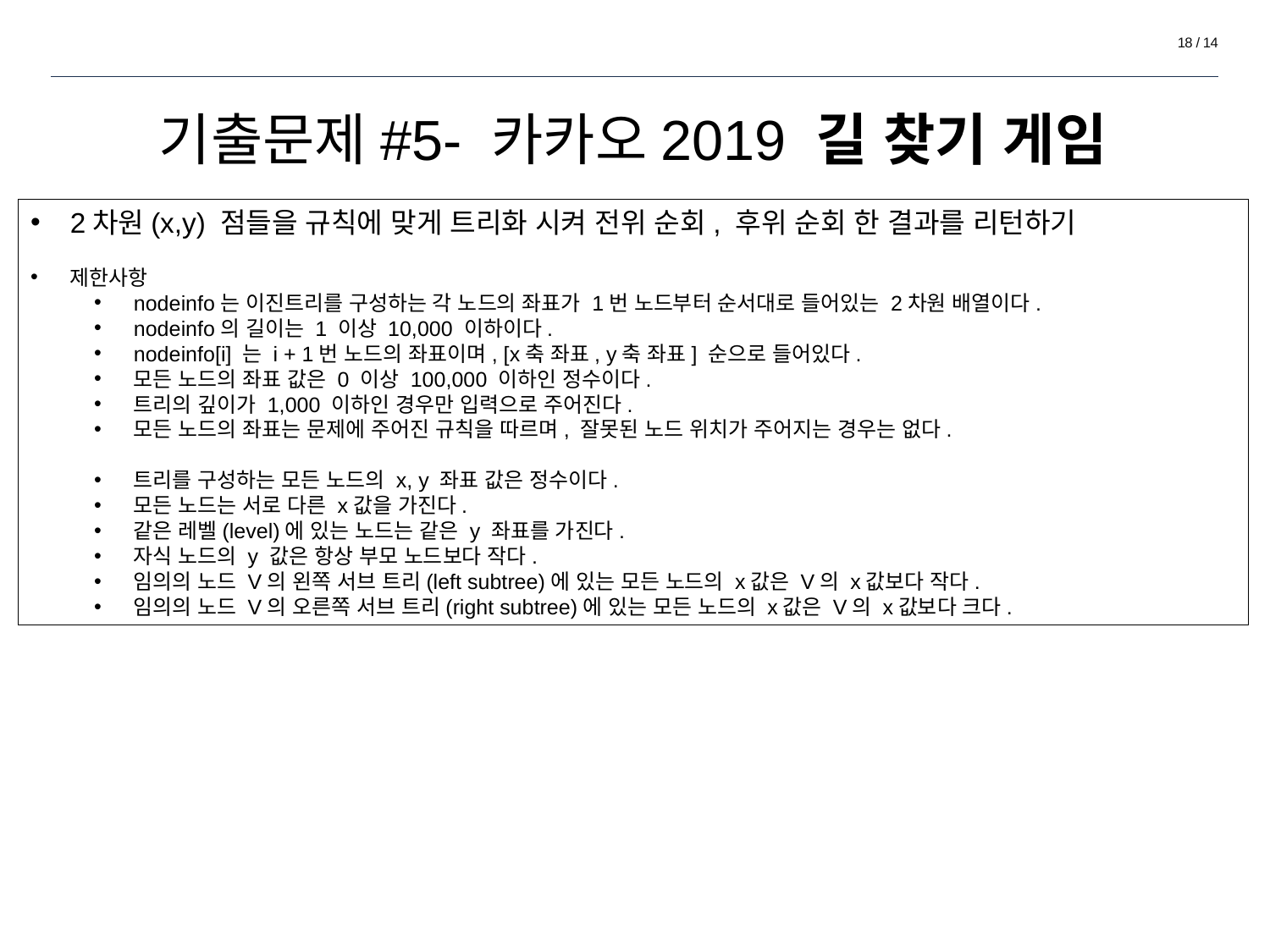

18 / 14
# 기출문제#5- 카카오2019 길 찾기 게임
2차원(x,y) 점들을 규칙에 맞게 트리화 시켜 전위 순회, 후위 순회 한 결과를 리턴하기

제한사항
nodeinfo는 이진트리를 구성하는 각 노드의 좌표가 1번 노드부터 순서대로 들어있는 2차원 배열이다.
nodeinfo의 길이는 1 이상 10,000 이하이다.
nodeinfo[i] 는 i + 1번 노드의 좌표이며, [x축 좌표, y축 좌표] 순으로 들어있다.
모든 노드의 좌표 값은 0 이상 100,000 이하인 정수이다.
트리의 깊이가 1,000 이하인 경우만 입력으로 주어진다.
모든 노드의 좌표는 문제에 주어진 규칙을 따르며, 잘못된 노드 위치가 주어지는 경우는 없다.

트리를 구성하는 모든 노드의 x, y 좌표 값은 정수이다.
모든 노드는 서로 다른 x값을 가진다.
같은 레벨(level)에 있는 노드는 같은 y 좌표를 가진다.
자식 노드의 y 값은 항상 부모 노드보다 작다.
임의의 노드 V의 왼쪽 서브 트리(left subtree)에 있는 모든 노드의 x값은 V의 x값보다 작다.
임의의 노드 V의 오른쪽 서브 트리(right subtree)에 있는 모든 노드의 x값은 V의 x값보다 크다.